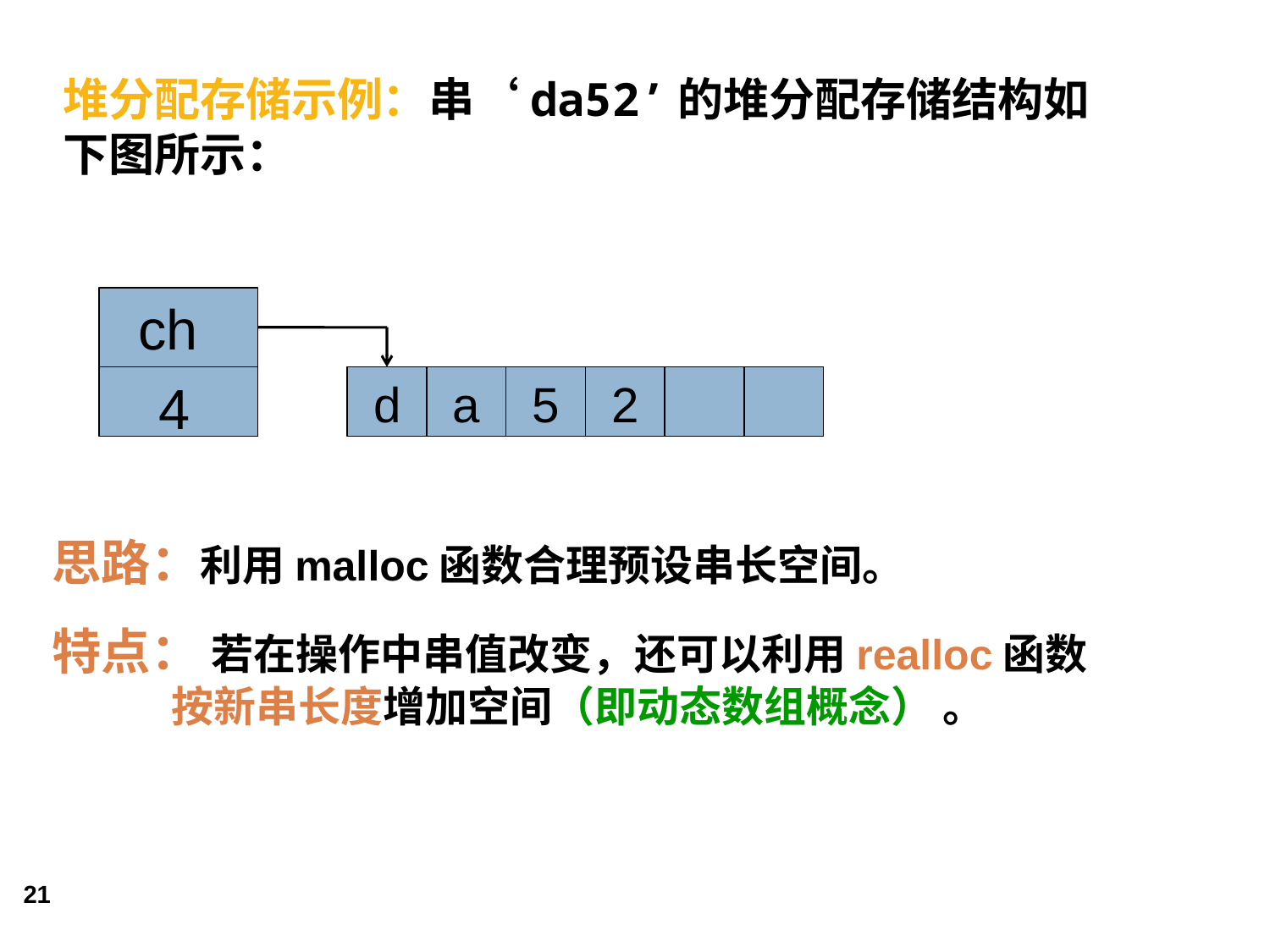

堆分配存储示例：串‘da52’的堆分配存储结构如下图所示：
   ch
   4
 d
 a
 5
 2

思路：利用malloc函数合理预设串长空间。
特点： 若在操作中串值改变，还可以利用realloc函数按新串长度增加空间（即动态数组概念） 。
21